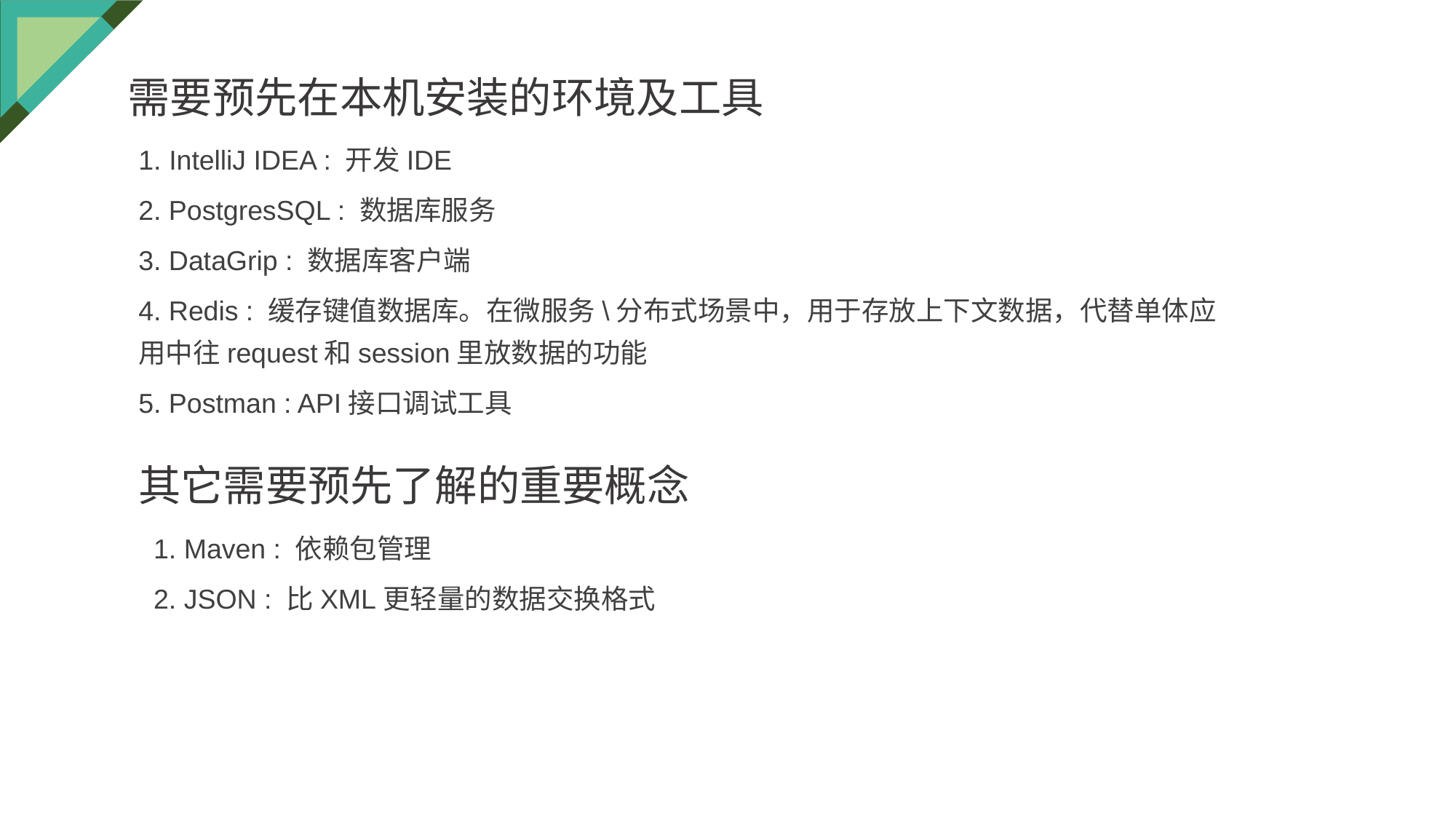

需要预先在本机安装的环境及工具
1. IntelliJ IDEA : 开发IDE
2. PostgresSQL : 数据库服务
3. DataGrip : 数据库客户端
4. Redis : 缓存键值数据库。在微服务\分布式场景中，用于存放上下文数据，代替单体应用中往request和session里放数据的功能
5. Postman : API接口调试工具
其它需要预先了解的重要概念
1. Maven : 依赖包管理
2. JSON : 比XML更轻量的数据交换格式